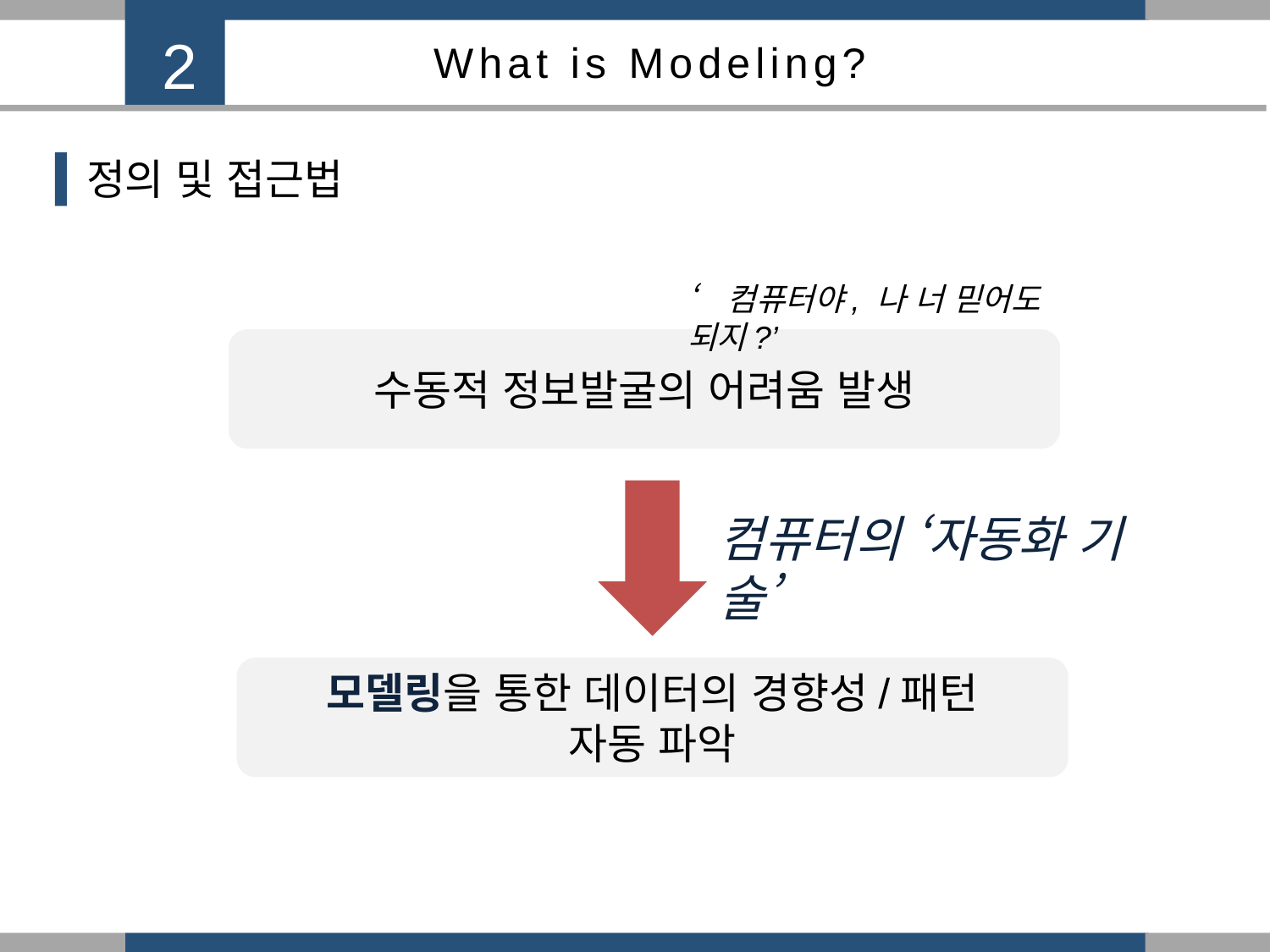

2
What is Modeling?

정의 및 접근법

‘컴퓨터야, 나 너 믿어도 되지?’
수동적 정보발굴의 어려움 발생

컴퓨터의 ‘자동화 기술’
모델링을 통한 데이터의 경향성/패턴
자동 파악